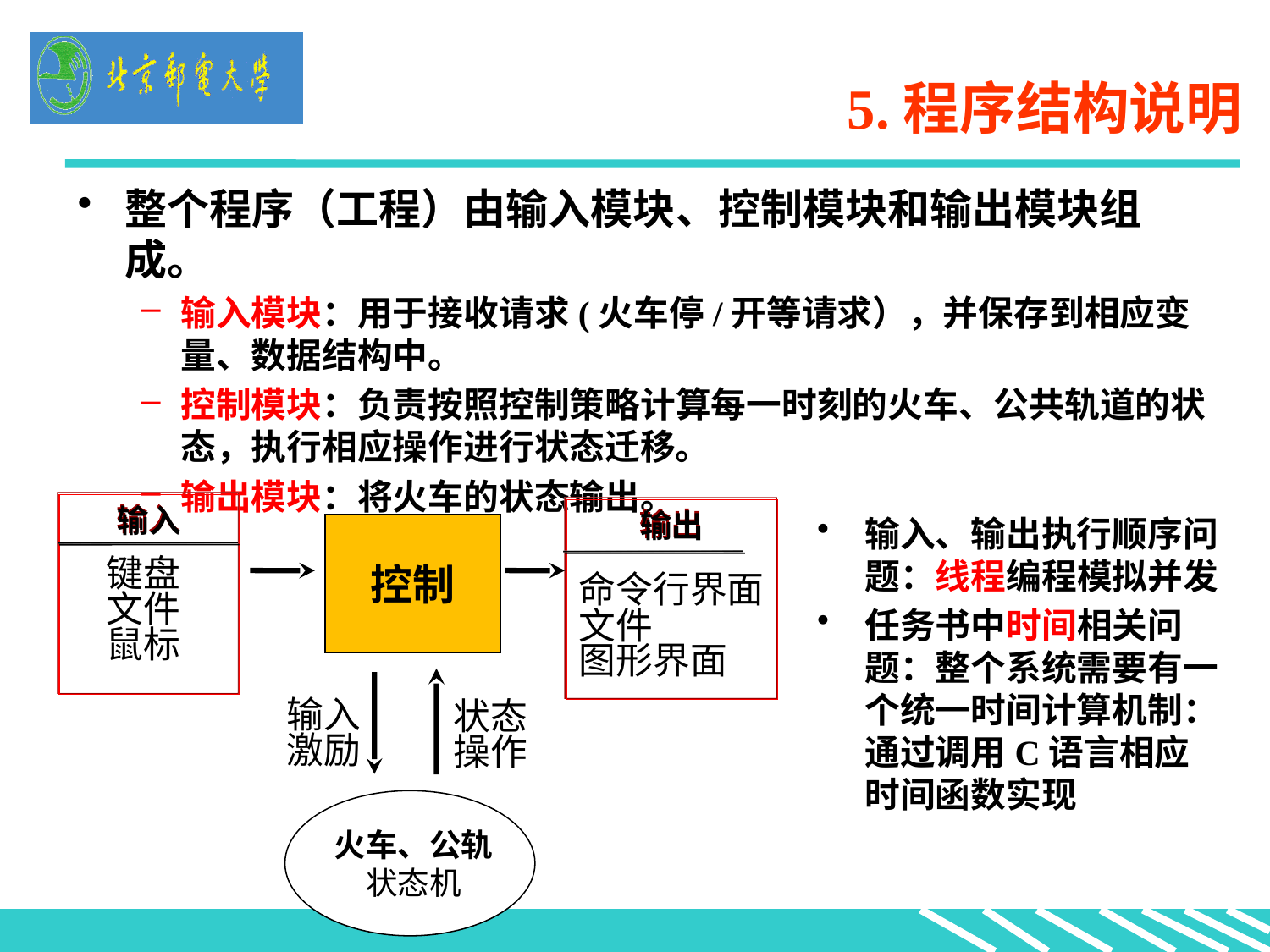

# 5.程序结构说明
整个程序（工程）由输入模块、控制模块和输出模块组成。
输入模块：用于接收请求(火车停/开等请求），并保存到相应变量、数据结构中。
控制模块：负责按照控制策略计算每一时刻的火车、公共轨道的状态，执行相应操作进行状态迁移。
输出模块：将火车的状态输出。
输入
输出
输入、输出执行顺序问题：线程编程模拟并发
任务书中时间相关问题：整个系统需要有一个统一时间计算机制：通过调用C语言相应时间函数实现
控制

键盘
文件
鼠标

命令行界面
文件
图形界面

输入
激励
状态操作
火车、公轨
状态机
31